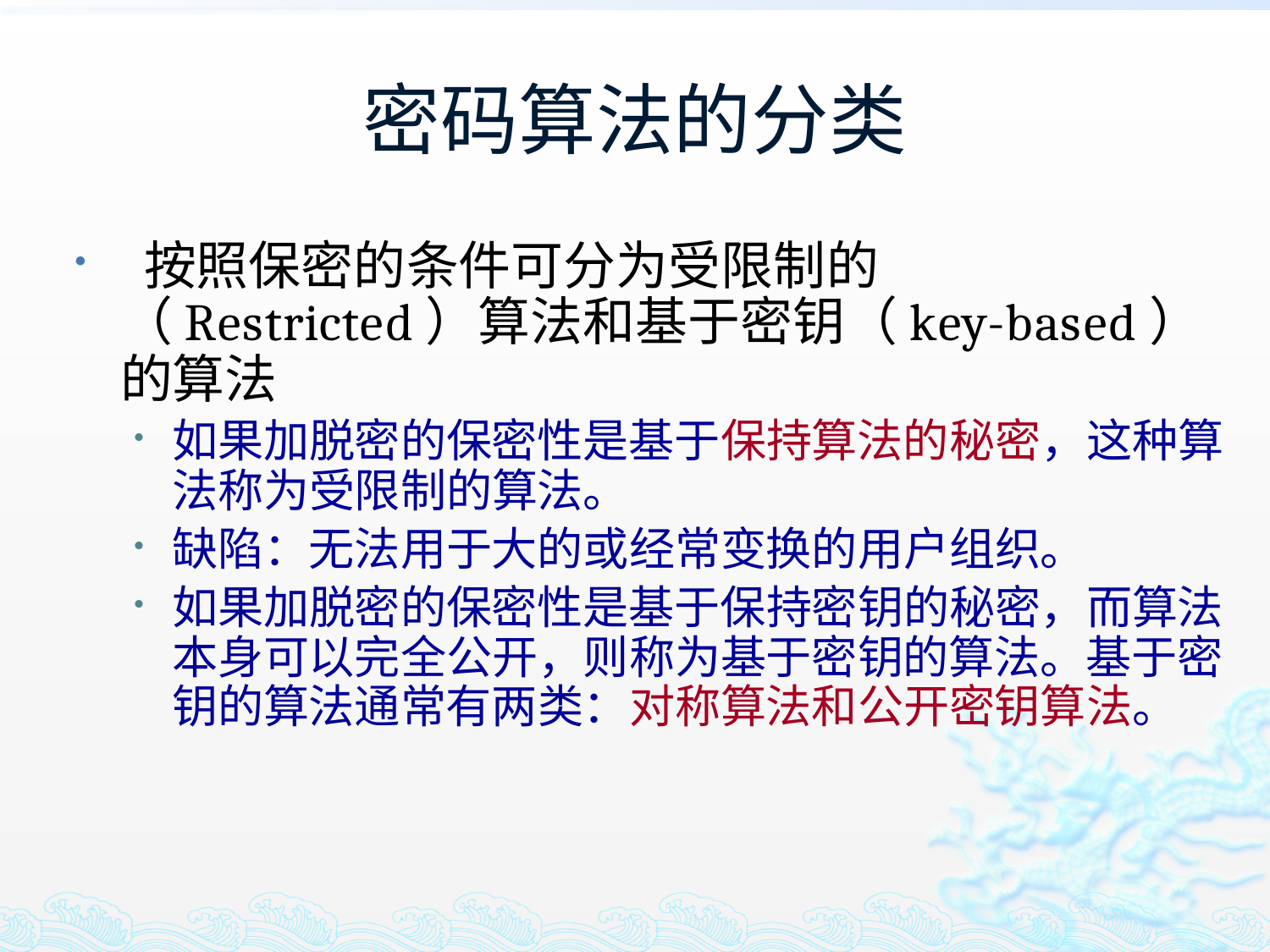

# 密码算法的分类
 按照保密的条件可分为受限制的（Restricted）算法和基于密钥（key-based）的算法
如果加脱密的保密性是基于保持算法的秘密，这种算法称为受限制的算法。
缺陷：无法用于大的或经常变换的用户组织。
如果加脱密的保密性是基于保持密钥的秘密，而算法本身可以完全公开，则称为基于密钥的算法。基于密钥的算法通常有两类：对称算法和公开密钥算法。